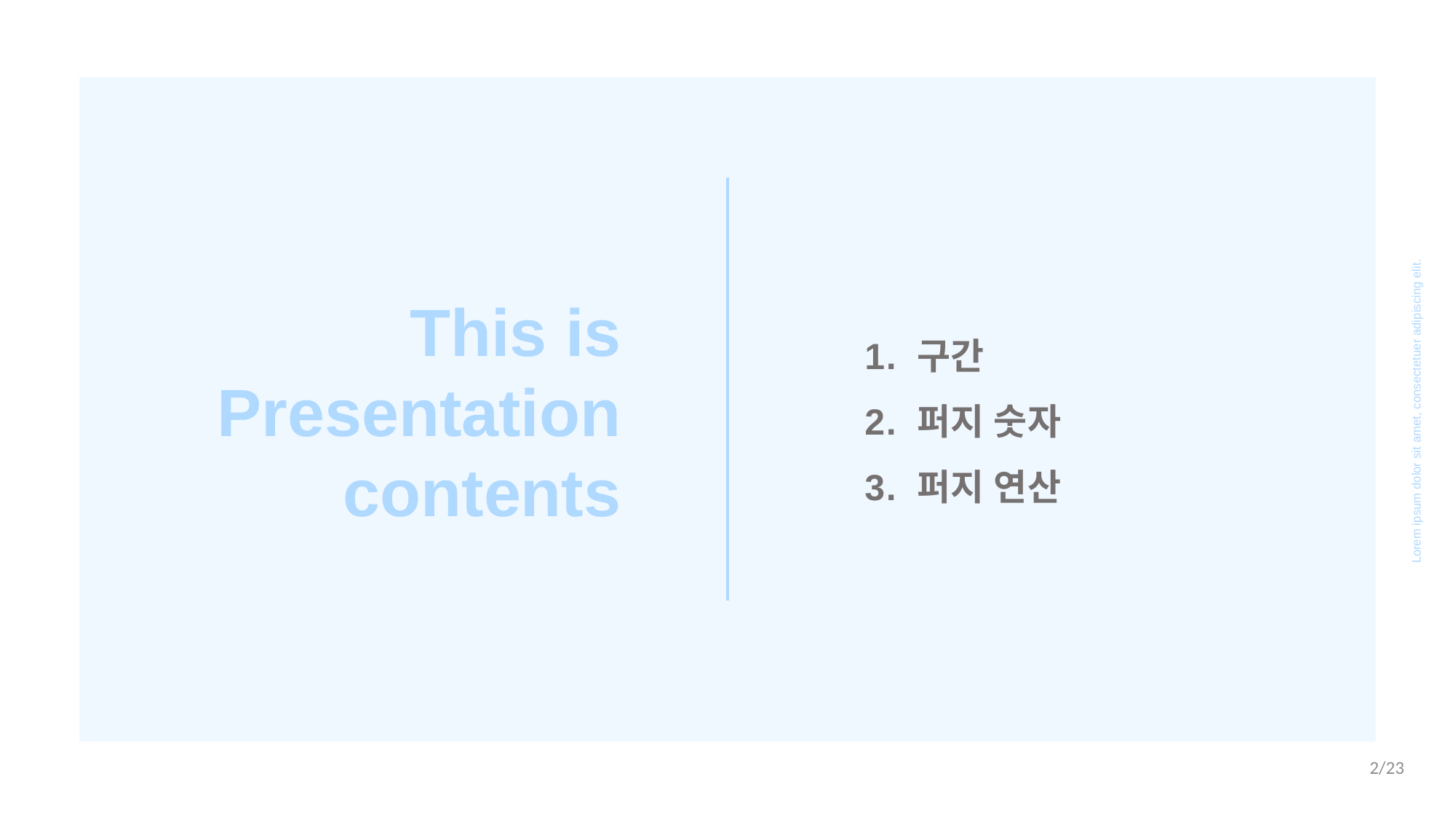

This is Presentation
contents
 구간
 퍼지 숫자
 퍼지 연산
Lorem ipsum dolor sit amet, consectetuer adipiscing elit.
2/23